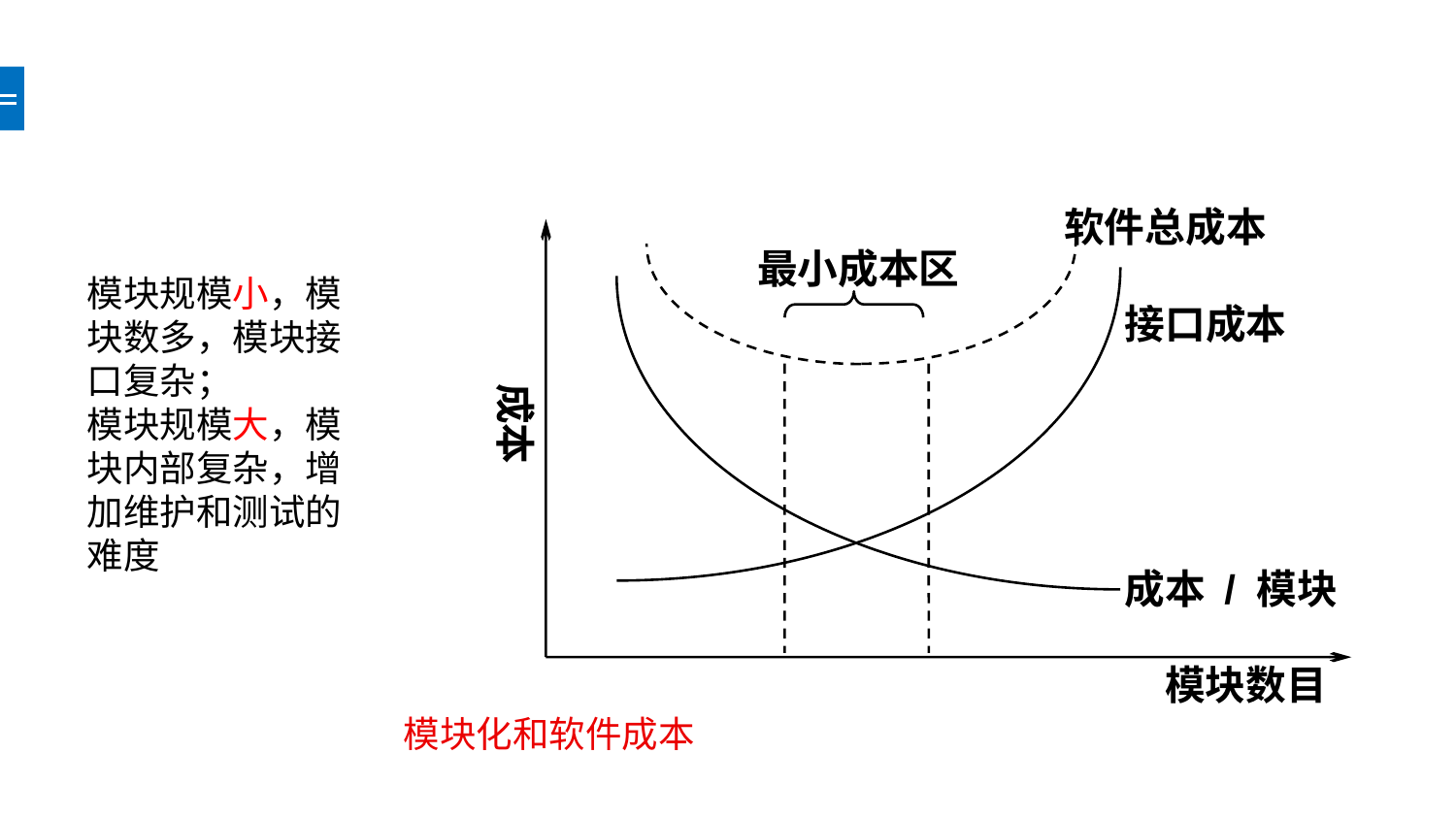

#
软件总成本

最小成本区

接口成本
成本

成本 / 模块
模块数目

模块规模小，模块数多，模块接口复杂；
模块规模大，模块内部复杂，增加维护和测试的难度
模块化和软件成本